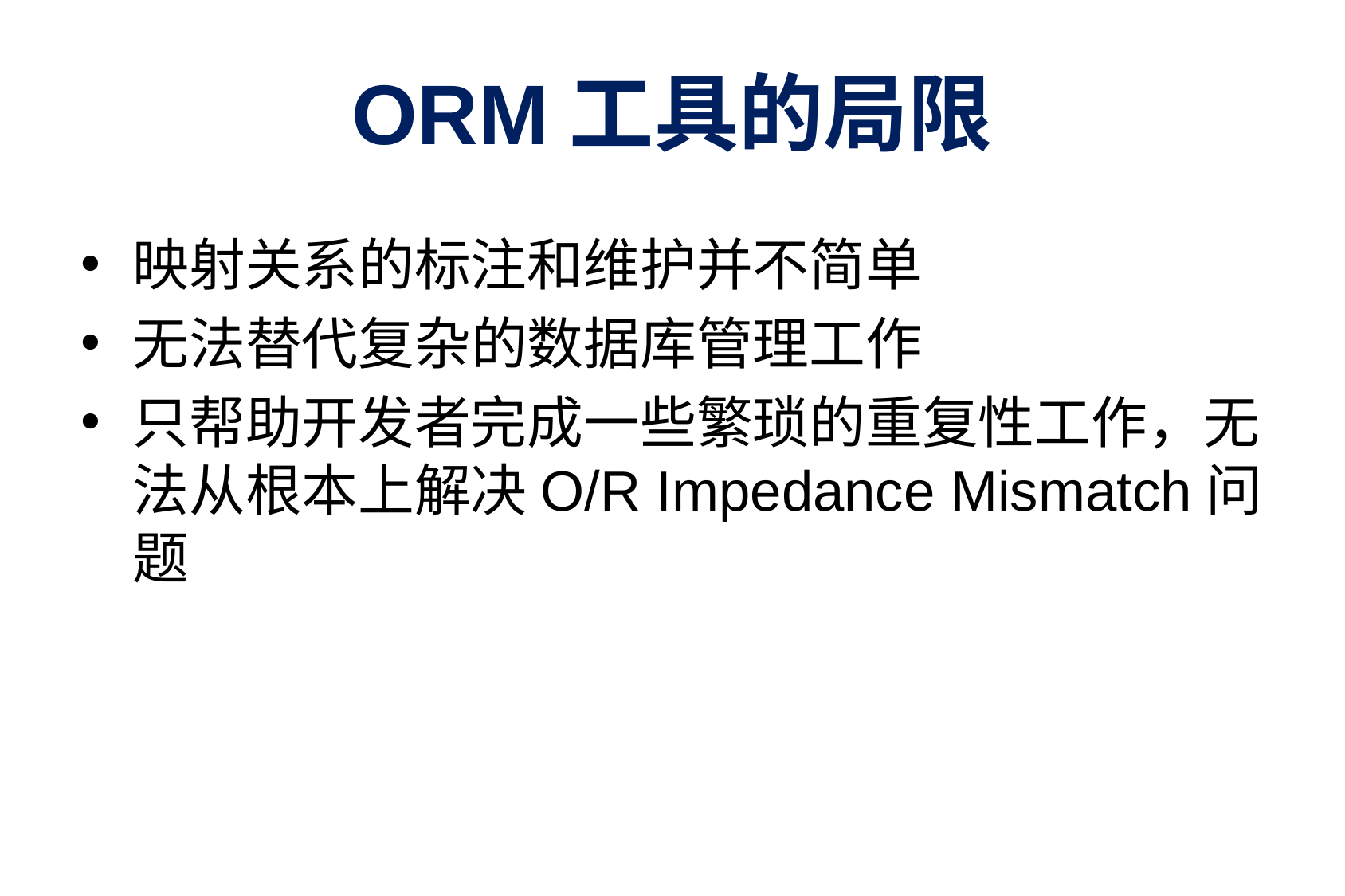

# ORM工具的局限
映射关系的标注和维护并不简单
无法替代复杂的数据库管理工作
只帮助开发者完成一些繁琐的重复性工作，无法从根本上解决O/R Impedance Mismatch问题